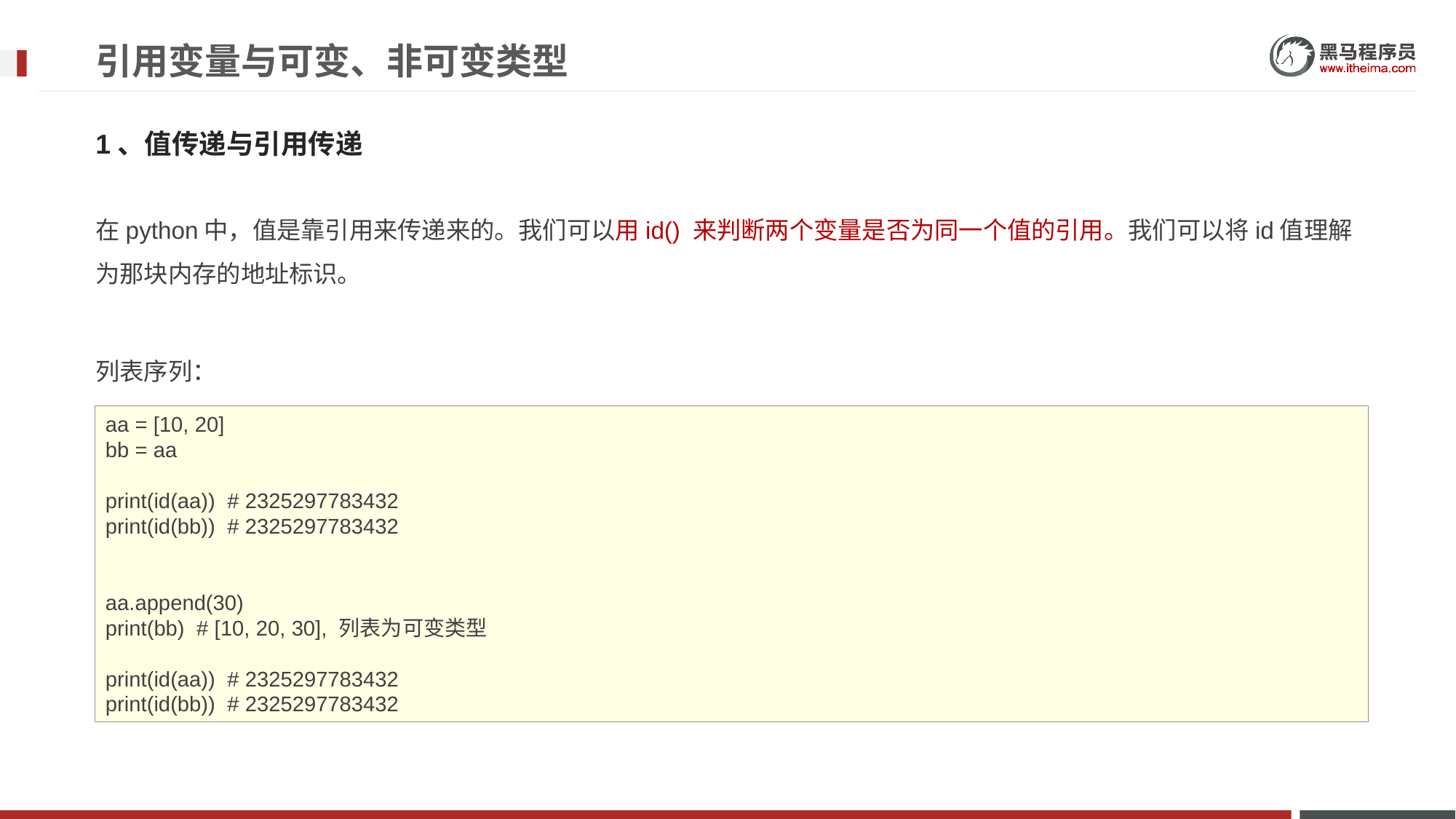

# 引用变量与可变、非可变类型
1、值传递与引用传递
在python中，值是靠引用来传递来的。我们可以用id() 来判断两个变量是否为同一个值的引用。我们可以将id值理解为那块内存的地址标识。

列表序列：
aa = [10, 20]
bb = aa

print(id(aa))  # 2325297783432
print(id(bb))  # 2325297783432

aa.append(30)
print(bb)  # [10, 20, 30], 列表为可变类型

print(id(aa))  # 2325297783432
print(id(bb))  # 2325297783432